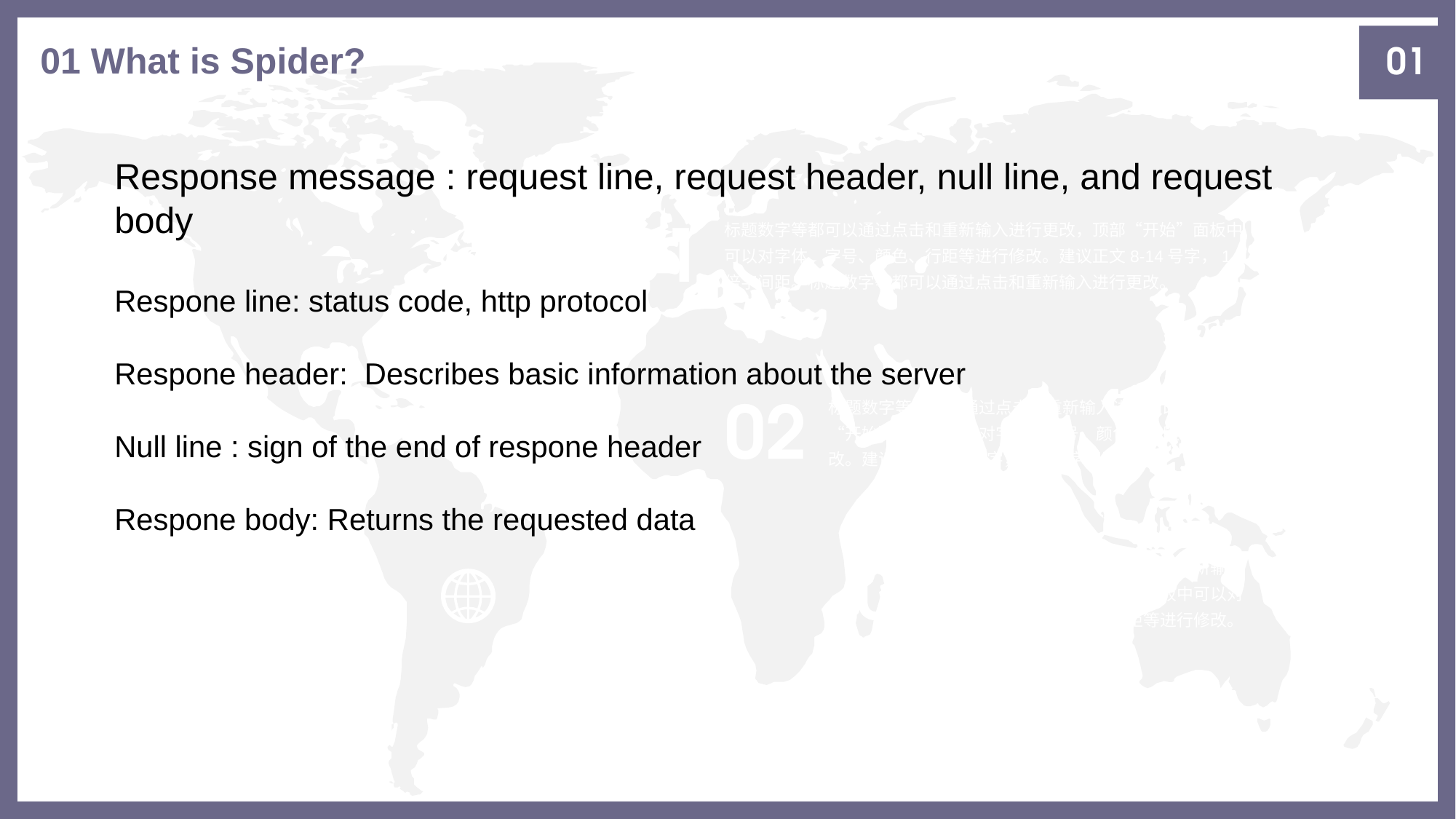

01
01 What is Spider?
Response message : request line, request header, null line, and request body
01
标题数字等都可以通过点击和重新输入进行更改，顶部“开始”面板中可以对字体、字号、颜色、行距等进行修改。建议正文8-14号字，1.3倍字间距。标题数字等都可以通过点击和重新输入进行更改。

Respone line: status code, http protocol

Respone header:  Describes basic information about the server

Null line : sign of the end of respone header

Respone body: Returns the requested data
02
标题数字等都可以通过点击和重新输入进行更改，顶部“开始”面板中可以对字体、字号、颜色、行距等进行修改。建议正文8-14号字，1.3倍字间距。

03
标题数字等都可以通过点击和重新输入进行更改，顶部“开始”面板中可以对字体、字号、颜色、行距等进行修改。